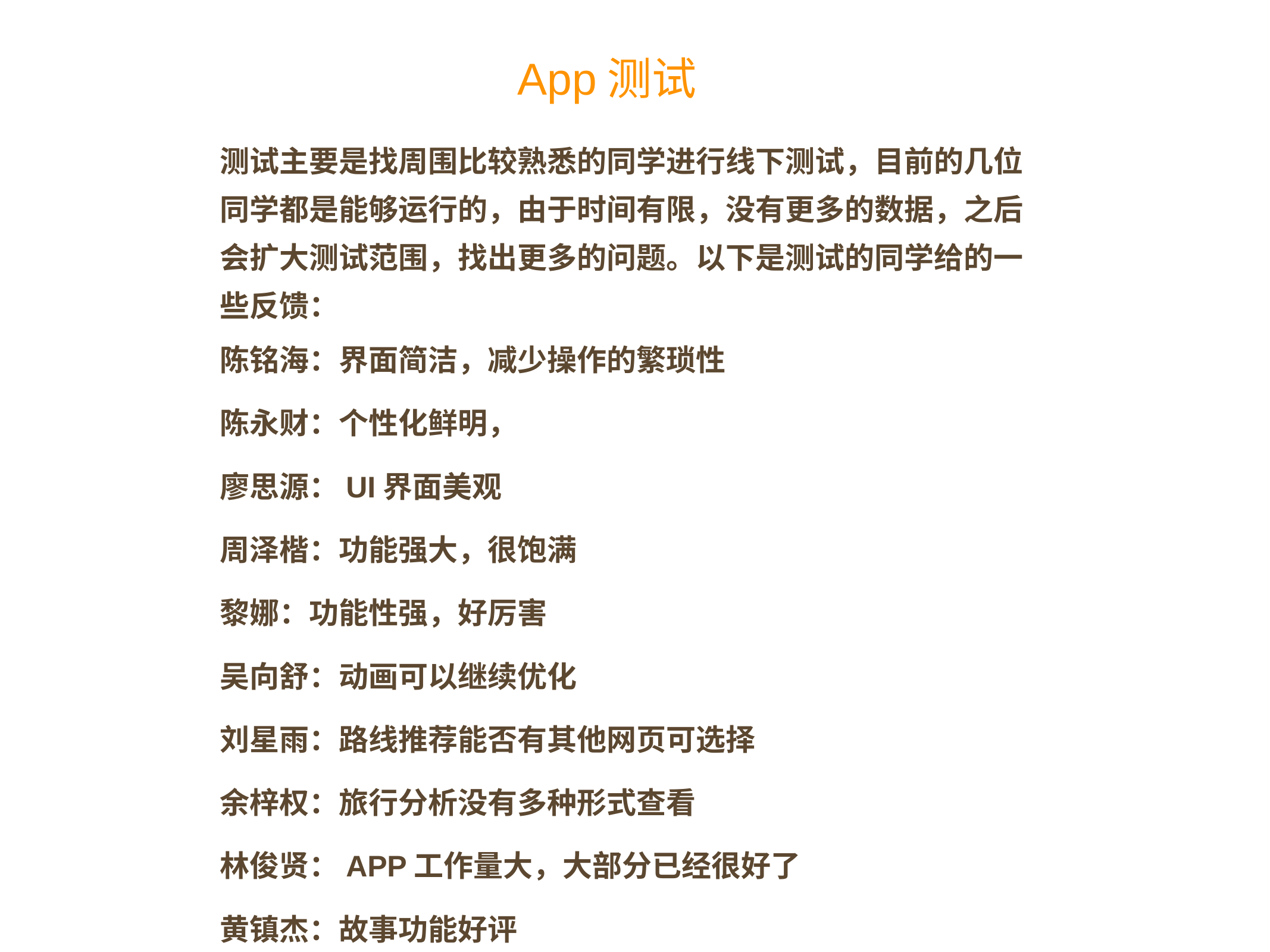

App测试
测试主要是找周围比较熟悉的同学进行线下测试，目前的几位同学都是能够运行的，由于时间有限，没有更多的数据，之后会扩大测试范围，找出更多的问题。以下是测试的同学给的一些反馈：
陈铭海：界面简洁，减少操作的繁琐性
陈永财：个性化鲜明，
廖思源：UI界面美观
周泽楷：功能强大，很饱满
黎娜：功能性强，好厉害
吴向舒：动画可以继续优化
刘星雨：路线推荐能否有其他网页可选择
余梓权：旅行分析没有多种形式查看
林俊贤：APP工作量大，大部分已经很好了
黄镇杰：故事功能好评